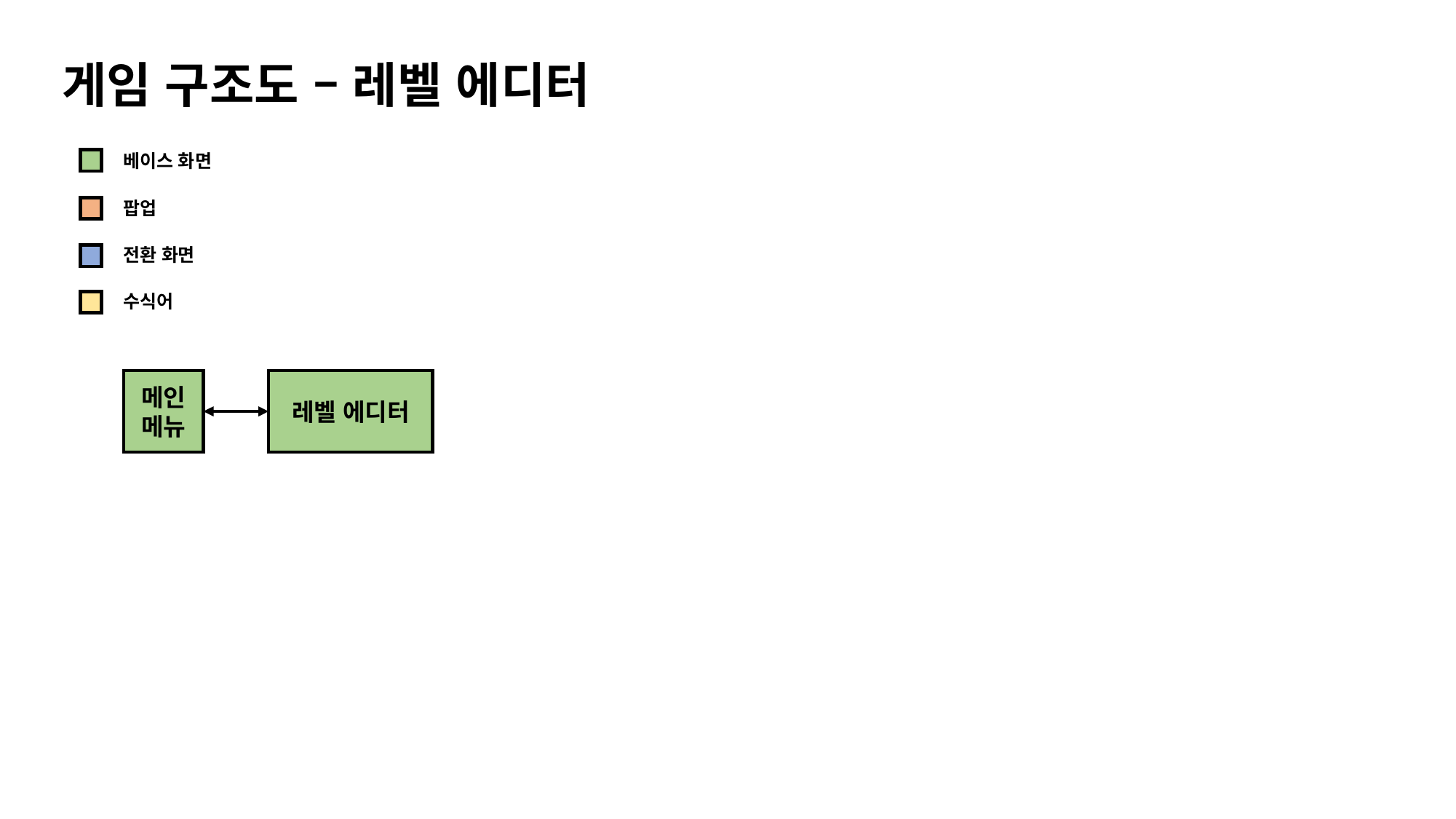

게임 구조도 – 레벨 에디터
베이스 화면

팝업

전환 화면

수식어

메인 메뉴
레벨 에디터